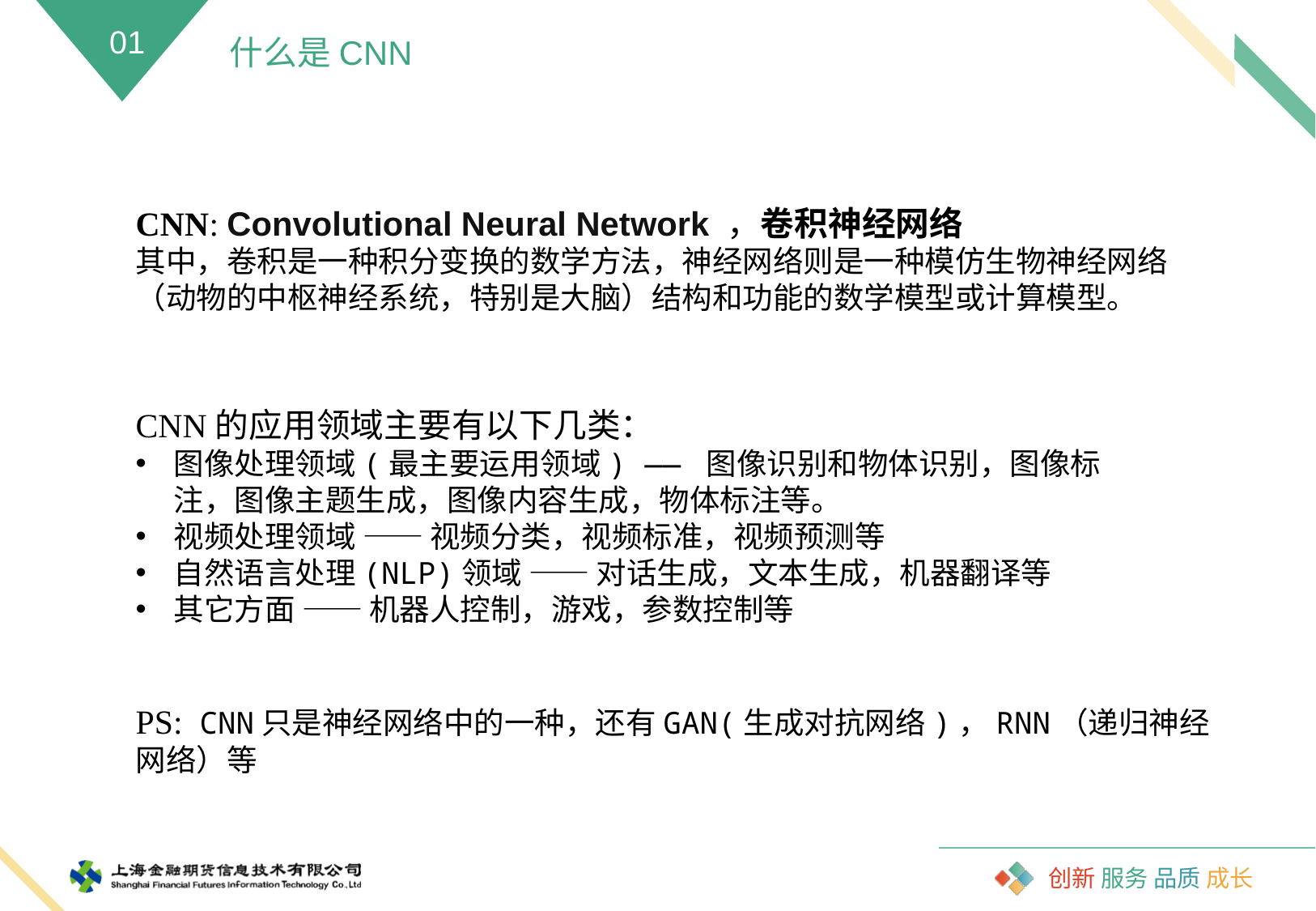

01

什么是CNN
CNN: Convolutional Neural Network ，卷积神经网络
其中，卷积是一种积分变换的数学方法，神经网络则是一种模仿生物神经网络（动物的中枢神经系统，特别是大脑）结构和功能的数学模型或计算模型。

CNN的应用领域主要有以下几类：
图像处理领域(最主要运用领域) —— 图像识别和物体识别，图像标注，图像主题生成，图像内容生成，物体标注等。
视频处理领域 —— 视频分类，视频标准，视频预测等
自然语言处理(NLP)领域 —— 对话生成，文本生成，机器翻译等
其它方面 —— 机器人控制，游戏，参数控制等

PS:  CNN只是神经网络中的一种，还有GAN(生成对抗网络)，RNN（递归神经网络）等